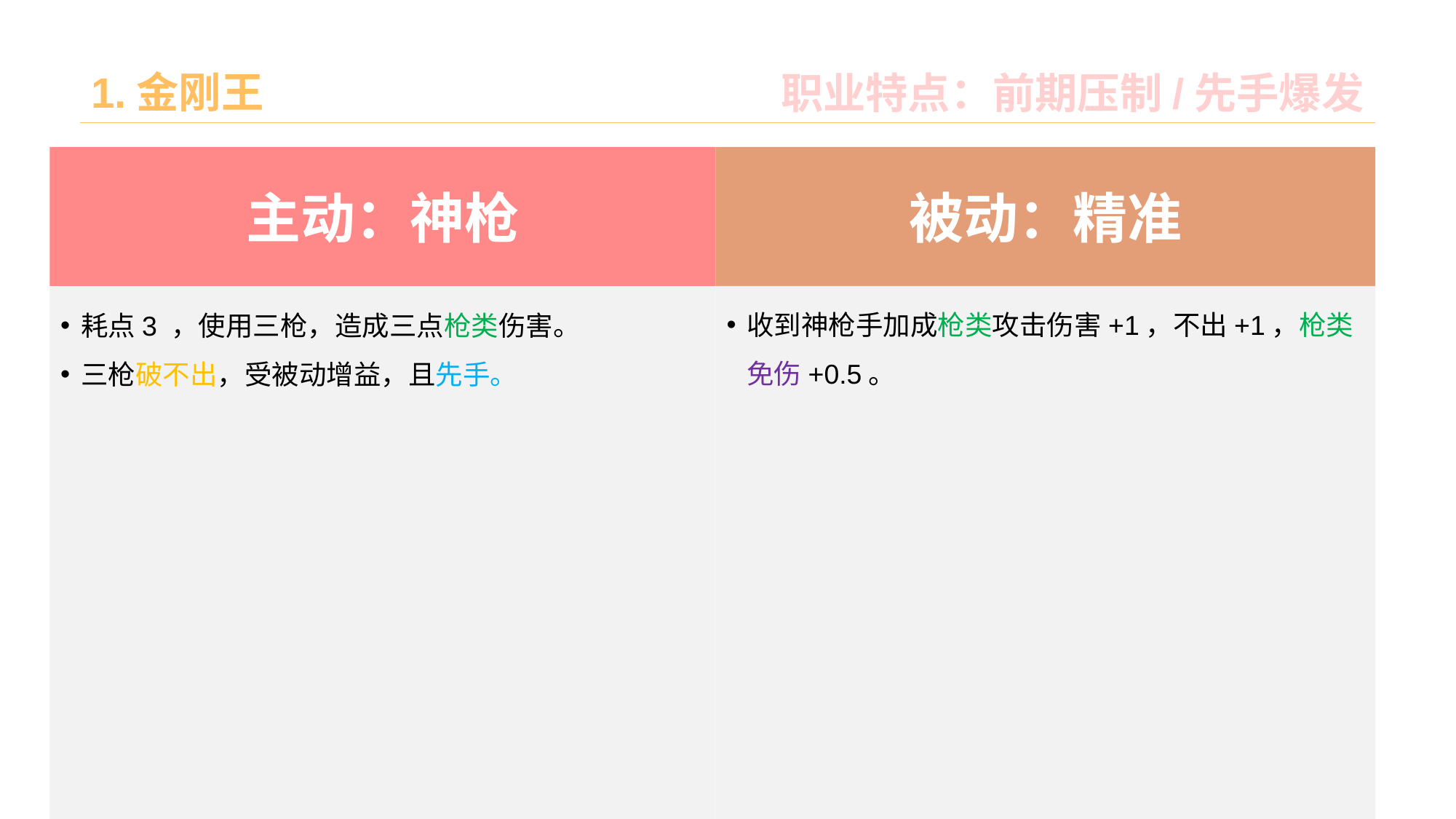

# 1.金刚王
职业特点：前期压制/先手爆发
被动：精准
主动：神枪
收到神枪手加成枪类攻击伤害+1，不出+1，枪类免伤+0.5。
耗点3 ，使用三枪，造成三点枪类伤害。
三枪破不出，受被动增益，且先手。